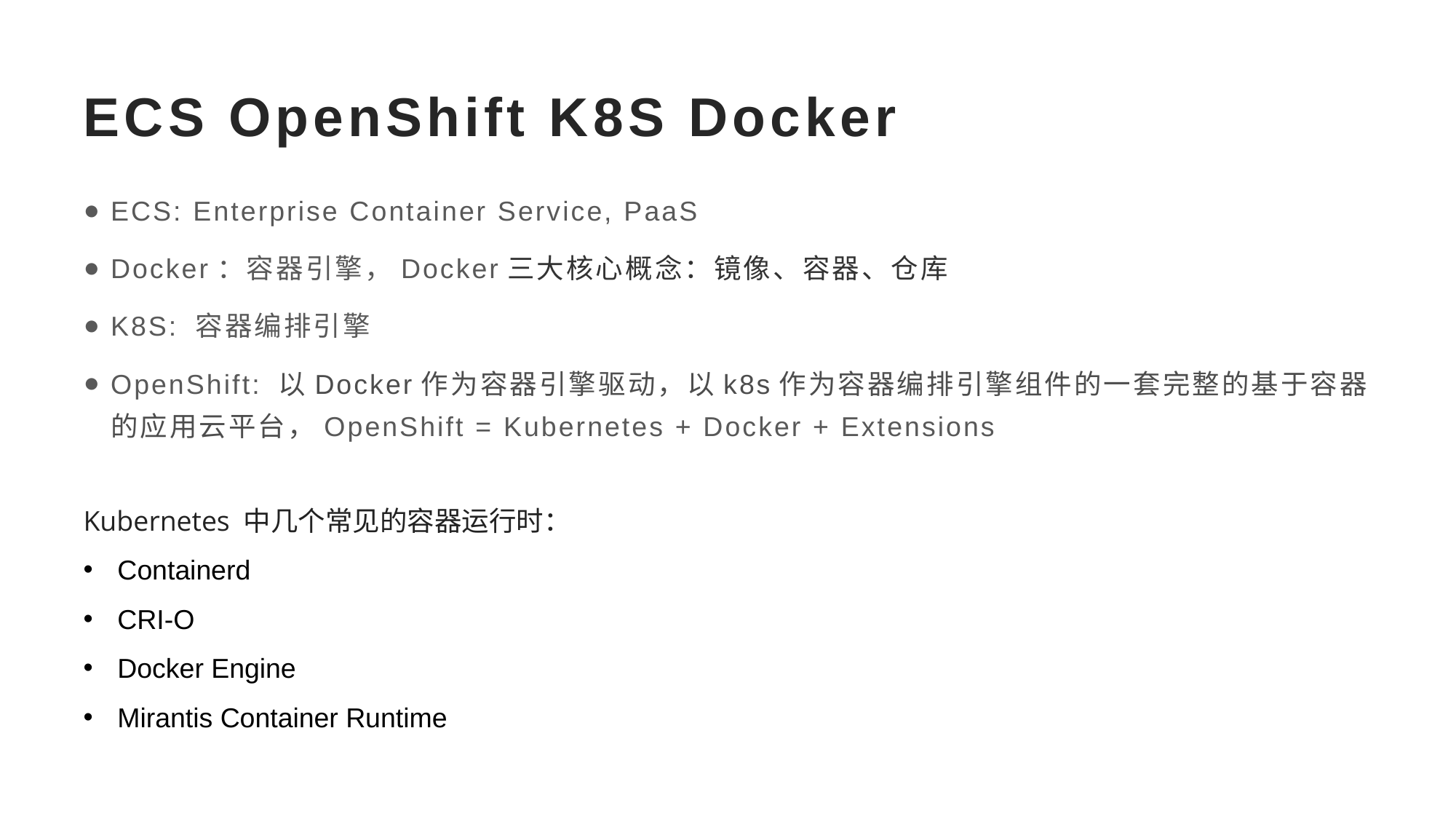

# ECS OpenShift K8S Docker
ECS: Enterprise Container Service, PaaS
Docker：容器引擎，Docker三大核心概念：镜像、容器、仓库
K8S: 容器编排引擎
OpenShift: 以Docker作为容器引擎驱动，以k8s作为容器编排引擎组件的一套完整的基于容器的应用云平台，OpenShift = Kubernetes + Docker + Extensions
Kubernetes 中几个常见的容器运行时：
Containerd
CRI-O
Docker Engine
Mirantis Container Runtime